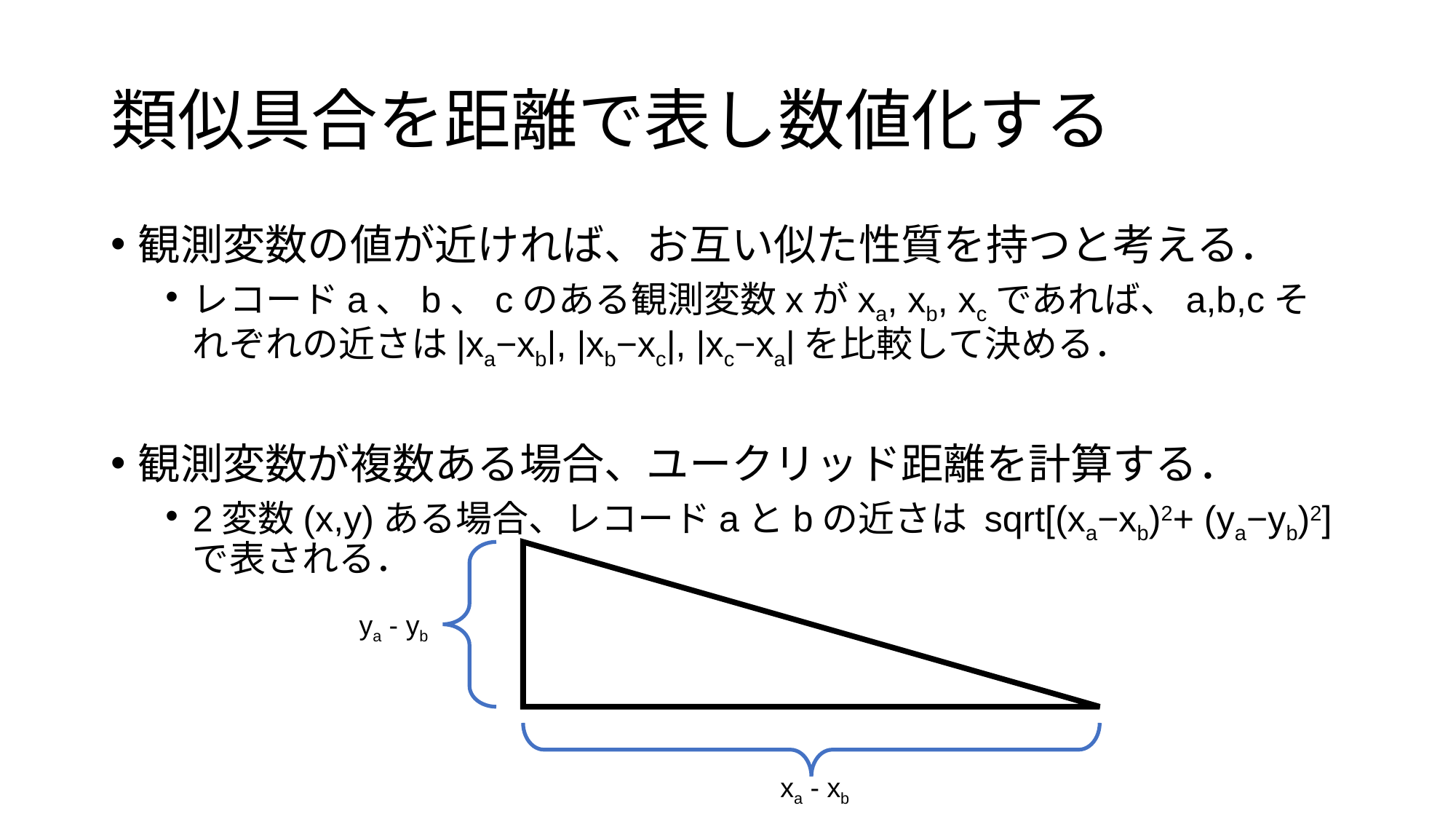

# 類似具合を距離で表し数値化する
観測変数の値が近ければ、お互い似た性質を持つと考える．
レコードa、b、cのある観測変数xがxa, xb, xcであれば、a,b,cそれぞれの近さは|xa−xb|, |xb−xc|, |xc−xa|を比較して決める．

観測変数が複数ある場合、ユークリッド距離を計算する．
2変数(x,y)ある場合、レコードaとbの近さは sqrt[(xa−xb)2+ (ya−yb)2]で表される．

ya - yb
xa - xb